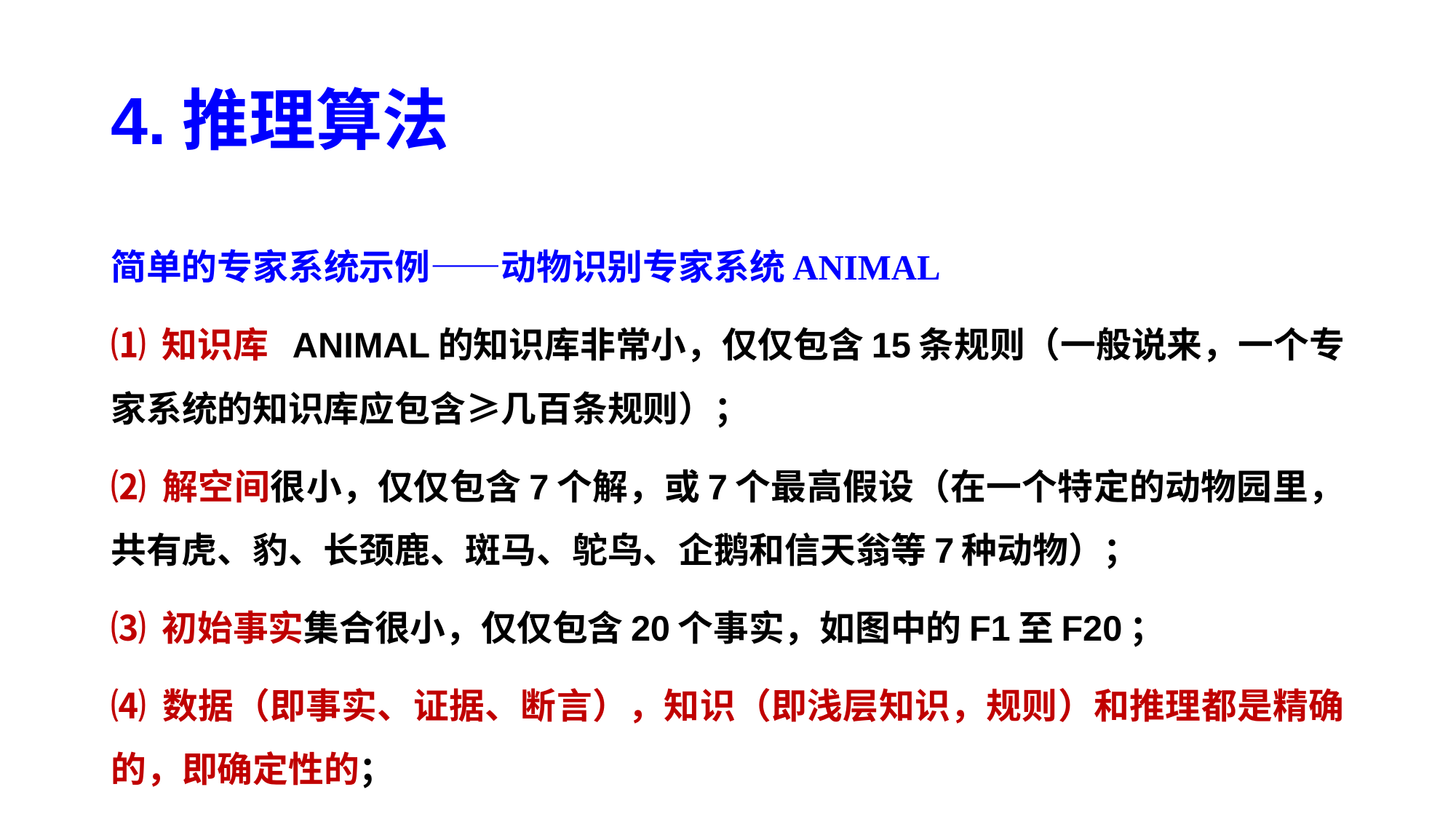

# 4.推理算法
简单的专家系统示例——动物识别专家系统ANIMAL
⑴ 知识库  ANIMAL的知识库非常小，仅仅包含15条规则（一般说来，一个专家系统的知识库应包含≥几百条规则）；
⑵ 解空间很小，仅仅包含7个解，或7个最高假设（在一个特定的动物园里，共有虎、豹、长颈鹿、斑马、鸵鸟、企鹅和信天翁等7种动物）；
⑶ 初始事实集合很小，仅仅包含20个事实，如图中的F1至F20；
⑷ 数据（即事实、证据、断言），知识（即浅层知识，规则）和推理都是精确的，即确定性的；